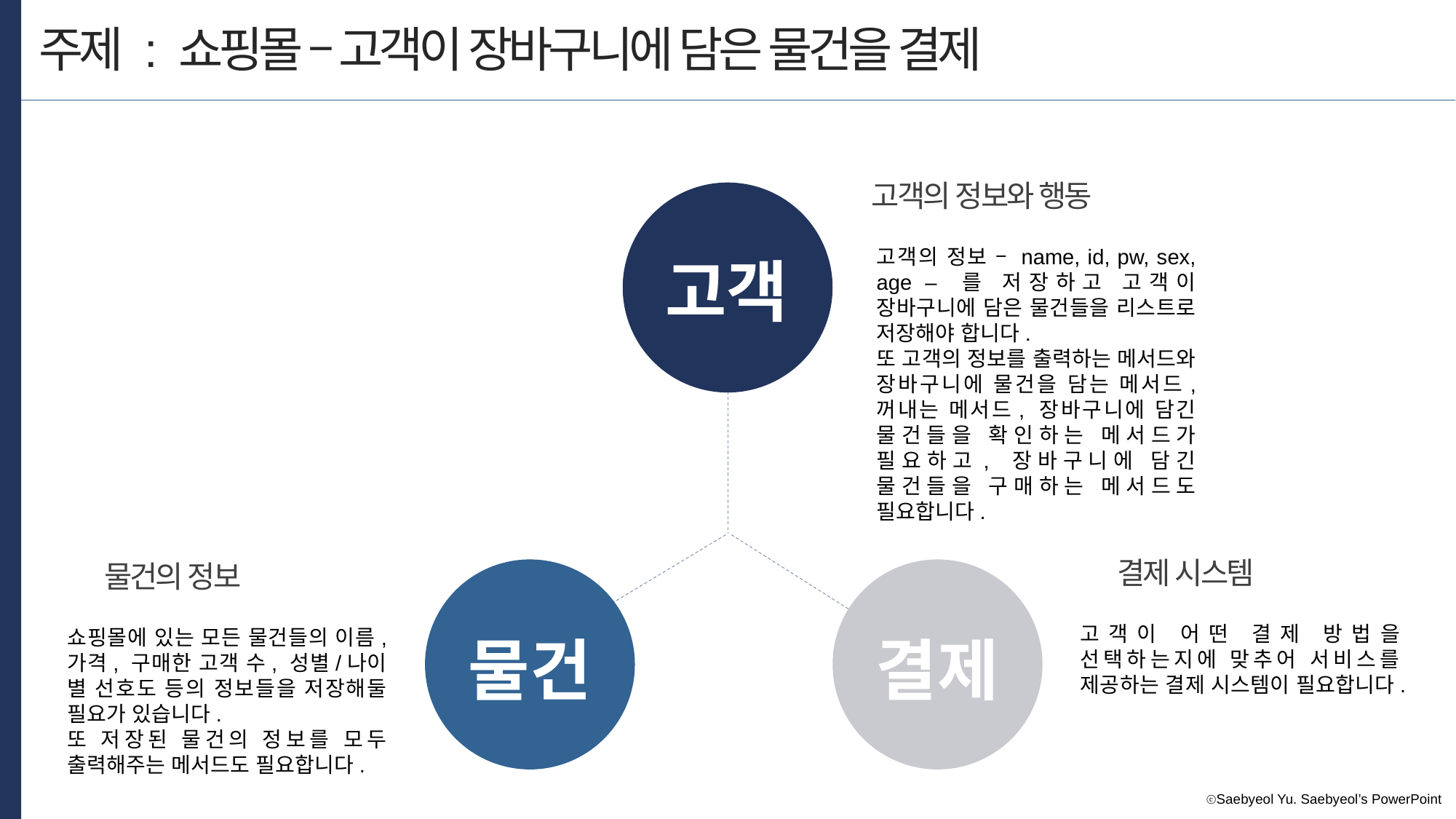

주제 : 쇼핑몰 – 고객이 장바구니에 담은 물건을 결제
고객의 정보와 행동
고객의 정보 – name, id, pw, sex, age – 를 저장하고 고객이 장바구니에 담은 물건들을 리스트로 저장해야 합니다.
또 고객의 정보를 출력하는 메서드와 장바구니에 물건을 담는 메서드, 꺼내는 메서드, 장바구니에 담긴 물건들을 확인하는 메서드가 필요하고, 장바구니에 담긴 물건들을 구매하는 메서드도 필요합니다.

고객
결제 시스템
고객이 어떤 결제 방법을 선택하는지에 맞추어 서비스를 제공하는 결제 시스템이 필요합니다.
물건의 정보
쇼핑몰에 있는 모든 물건들의 이름, 가격, 구매한 고객 수, 성별/나이 별 선호도 등의 정보들을 저장해둘 필요가 있습니다.
또 저장된 물건의 정보를 모두 출력해주는 메서드도 필요합니다.

물건
결제